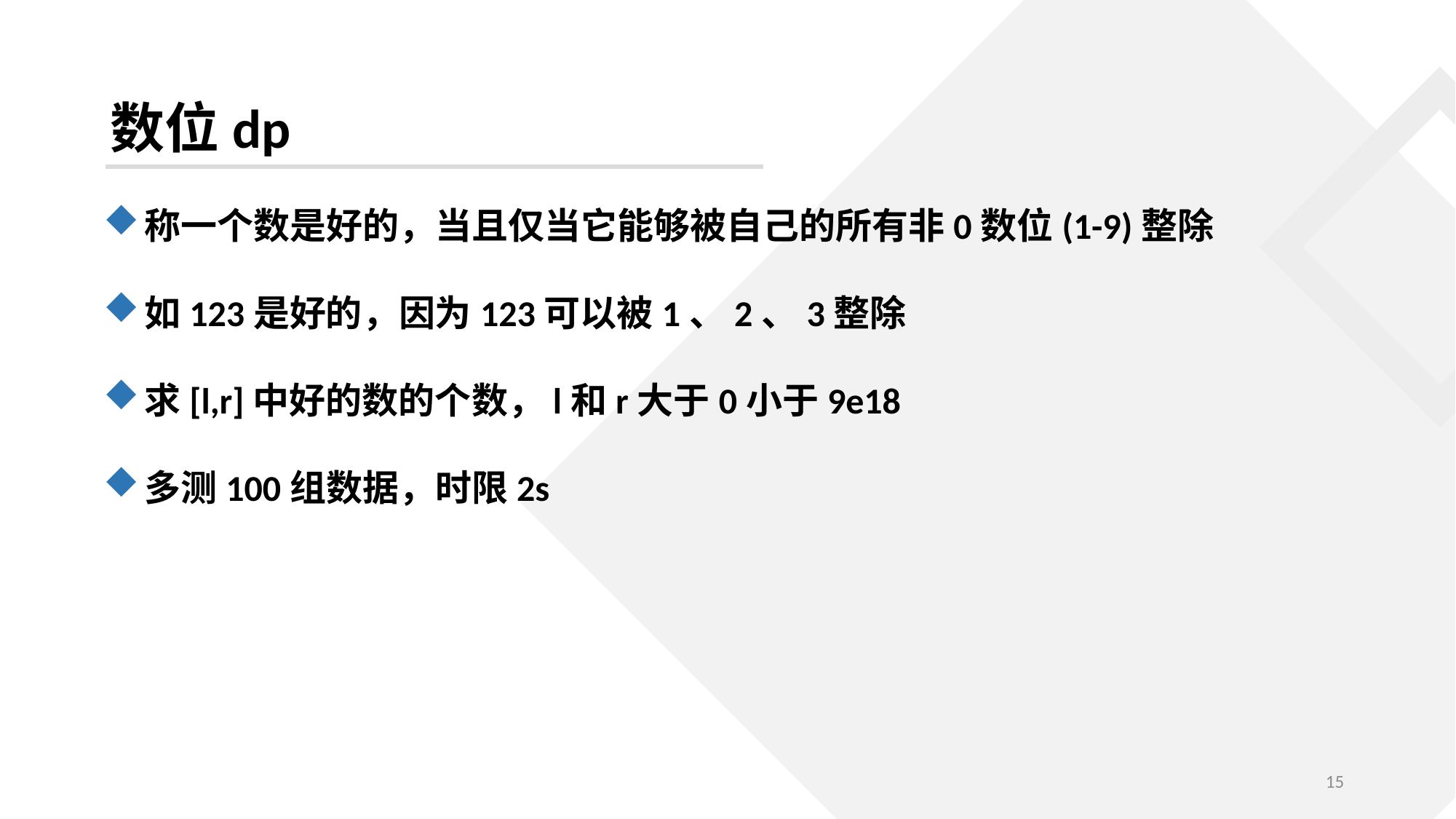

数位dp
称一个数是好的，当且仅当它能够被自己的所有非0数位(1-9)整除

如123是好的，因为123可以被1、2、3整除

求[l,r]中好的数的个数，l和r大于0小于9e18

多测100组数据，时限2s

15